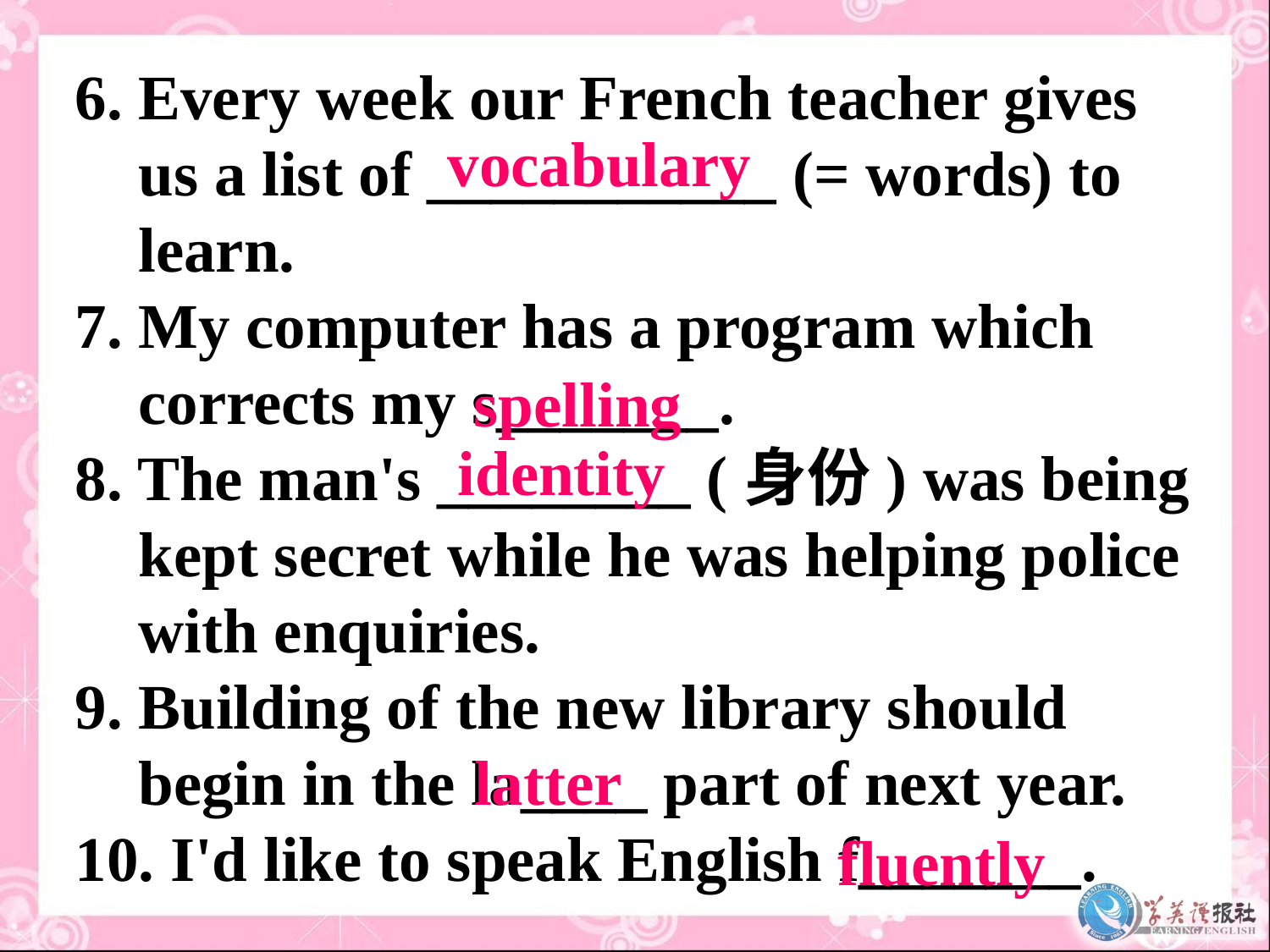

6. Every week our French teacher gives
    us a list of ___________ (= words) to
    learn.
7. My computer has a program which
    corrects my s_______.
8. The man's ________ (身份) was being
    kept secret while he was helping police
    with enquiries.
9. Building of the new library should
    begin in the la____ part of next year.
10. I'd like to speak English f_______.
vocabulary
spelling
identity
latter
fluently